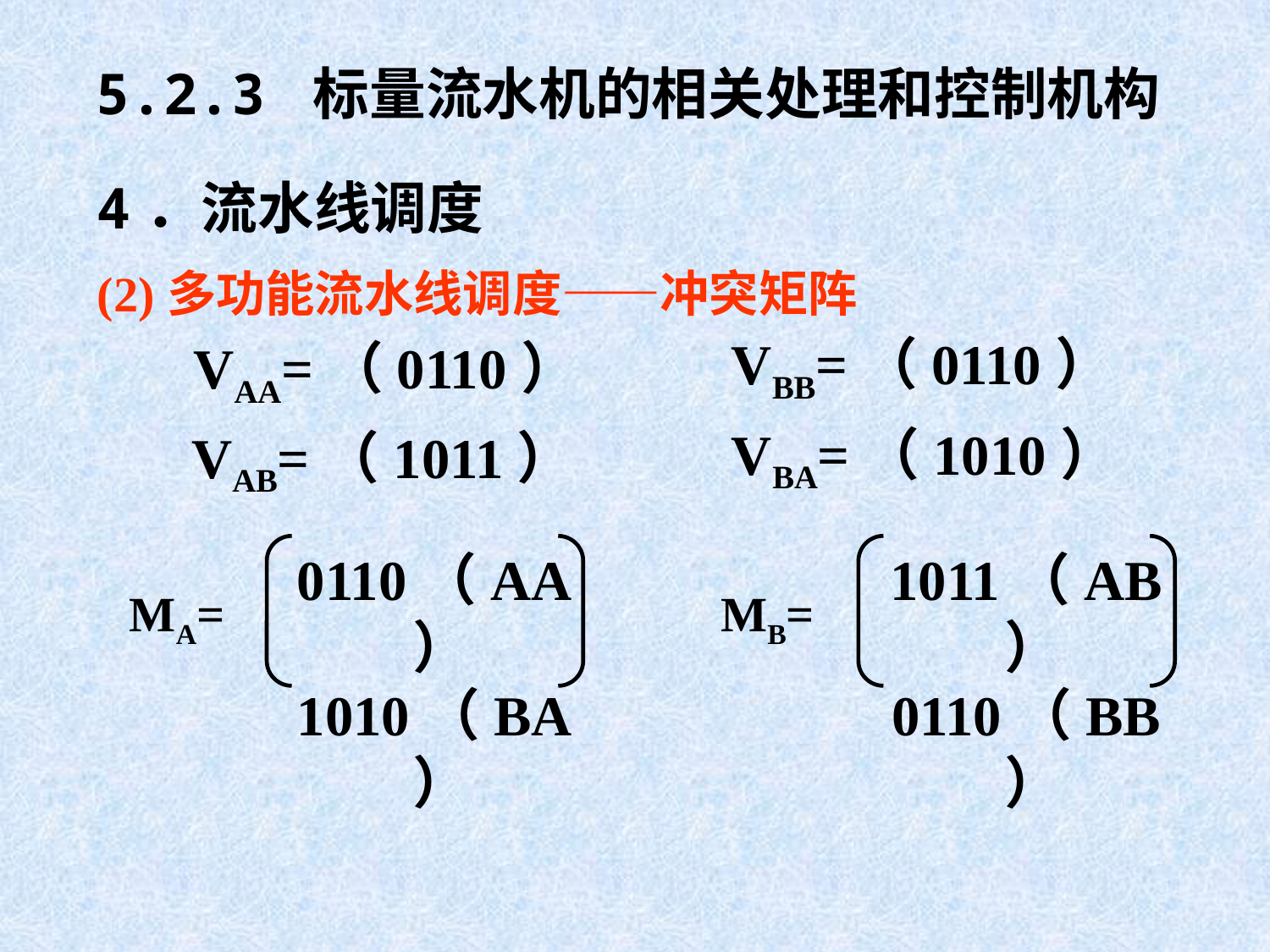

5.2.3 标量流水机的相关处理和控制机构
4．流水线调度
(2)多功能流水线调度——冲突矩阵
VBB=（0110）
VAA=（0110）
VBA=（1010）
VAB=（1011）

0110（AA）
1010（BA）
MA=

1011（AB）
0110（BB）
MB=